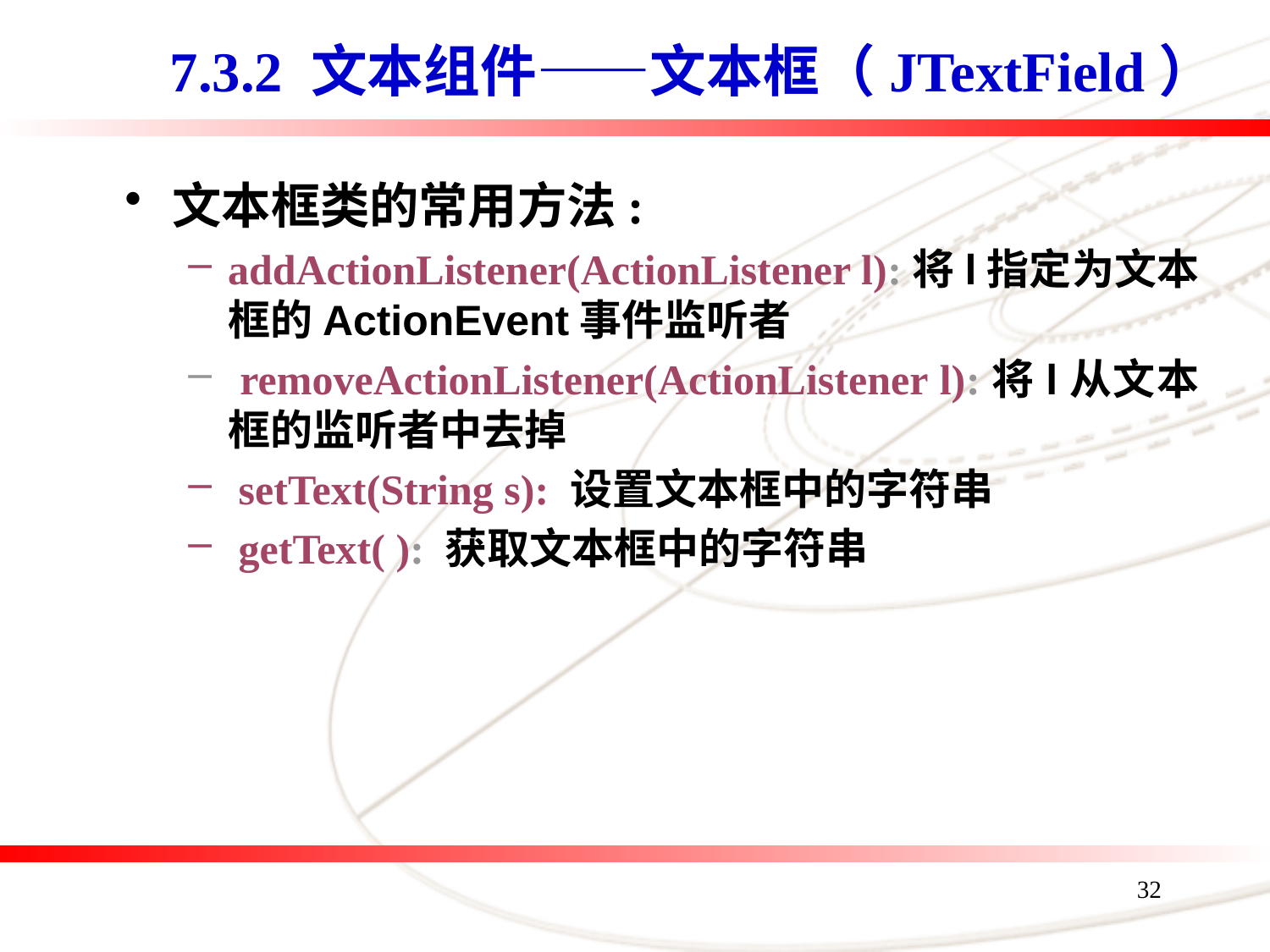

7.3.2 文本组件——文本框（JTextField）
文本框类的常用方法:
addActionListener(ActionListener l):将l指定为文本框的ActionEvent事件监听者
 removeActionListener(ActionListener l):将l从文本框的监听者中去掉
 setText(String s): 设置文本框中的字符串
 getText( ): 获取文本框中的字符串

32